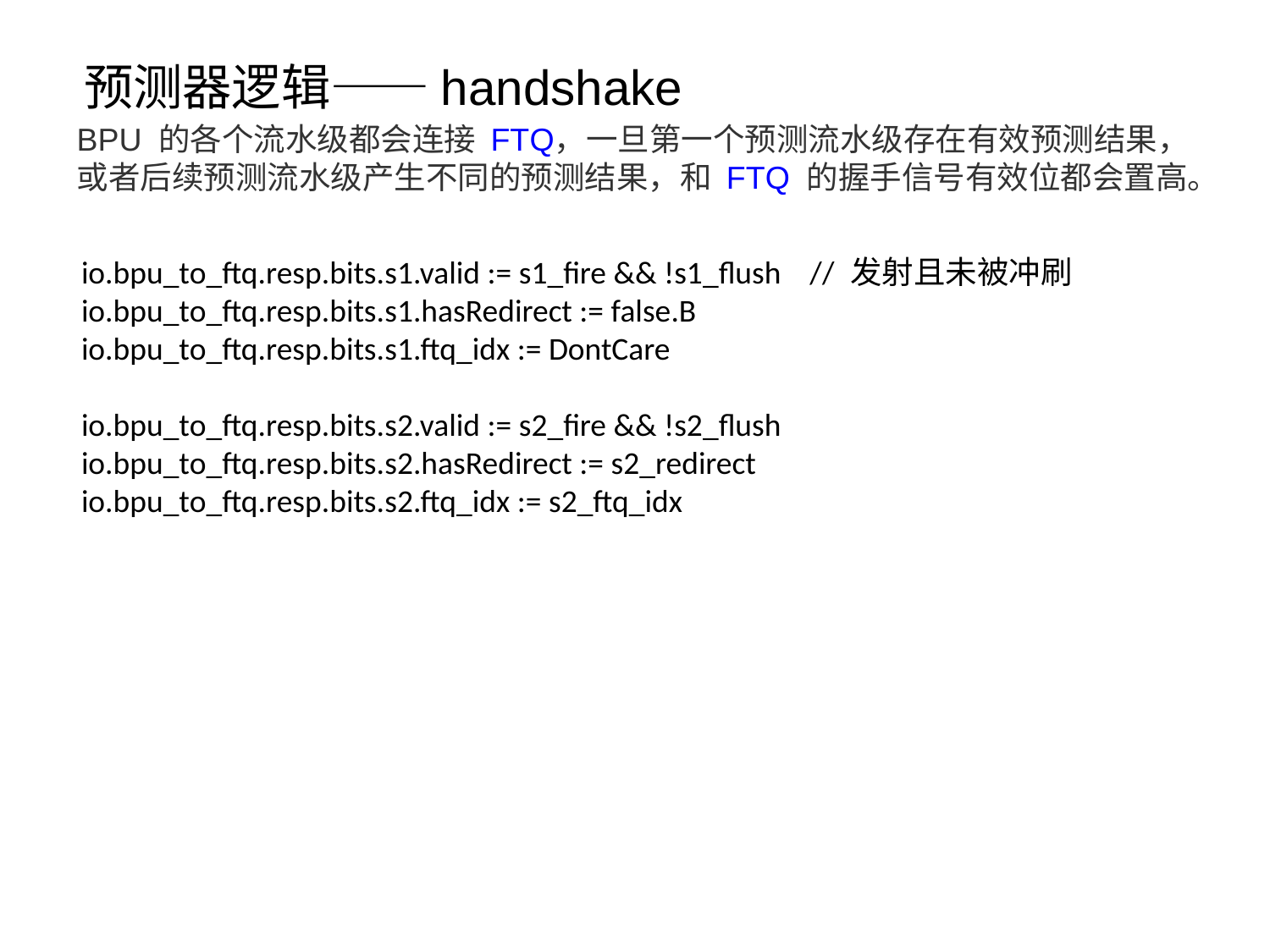

预测器逻辑——handshake
BPU 的各个流水级都会连接 FTQ，一旦第一个预测流水级存在有效预测结果，或者后续预测流水级产生不同的预测结果，和 FTQ 的握手信号有效位都会置高。
io.bpu_to_ftq.resp.bits.s1.valid := s1_fire && !s1_flush    // 发射且未被冲刷
io.bpu_to_ftq.resp.bits.s1.hasRedirect := false.B
io.bpu_to_ftq.resp.bits.s1.ftq_idx := DontCare
io.bpu_to_ftq.resp.bits.s2.valid := s2_fire && !s2_flush
io.bpu_to_ftq.resp.bits.s2.hasRedirect := s2_redirect
io.bpu_to_ftq.resp.bits.s2.ftq_idx := s2_ftq_idx